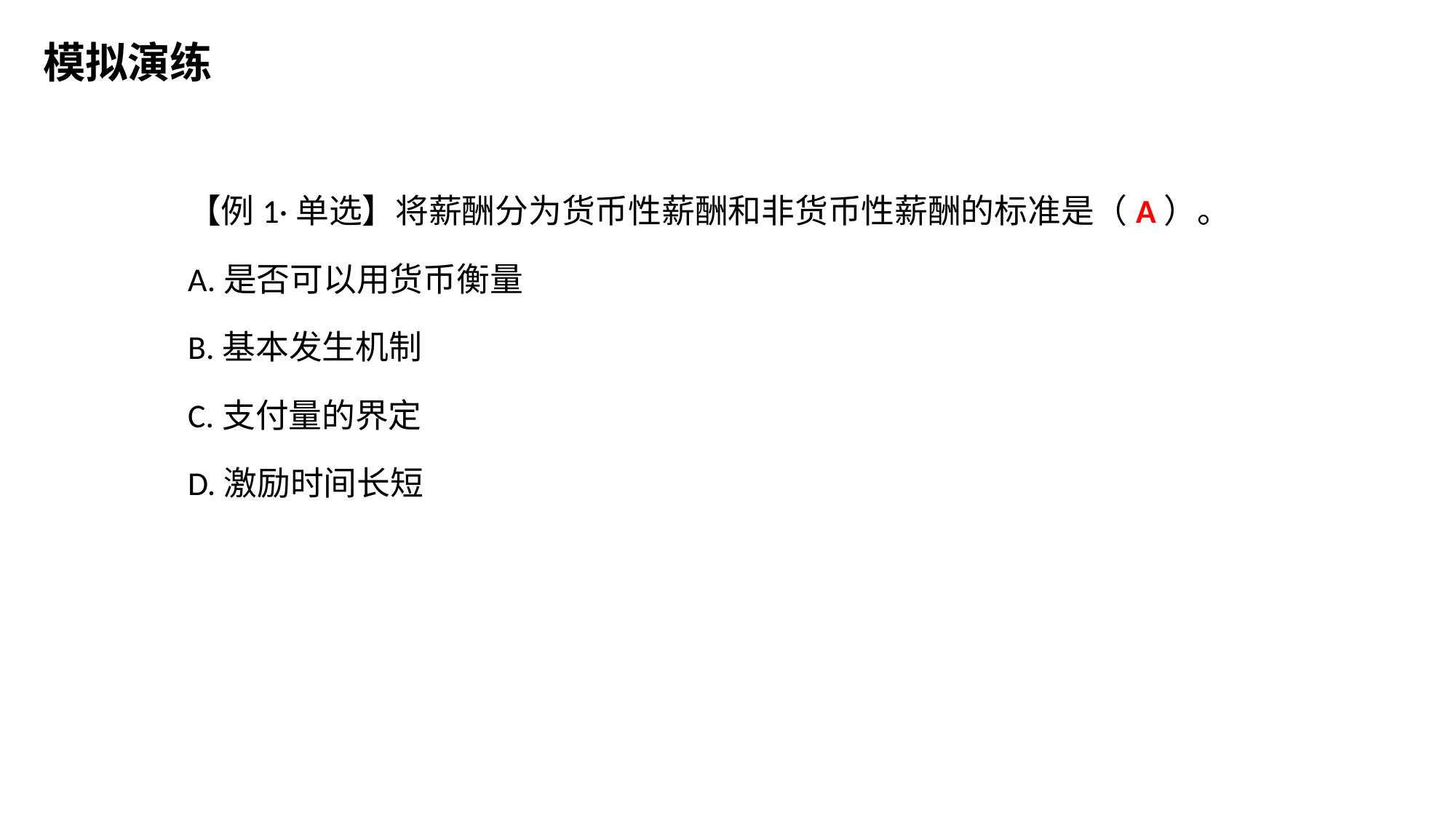

模拟演练
【例1·单选】将薪酬分为货币性薪酬和非货币性薪酬的标准是（A）。
A.是否可以用货币衡量
B.基本发生机制
C.支付量的界定
D.激励时间长短